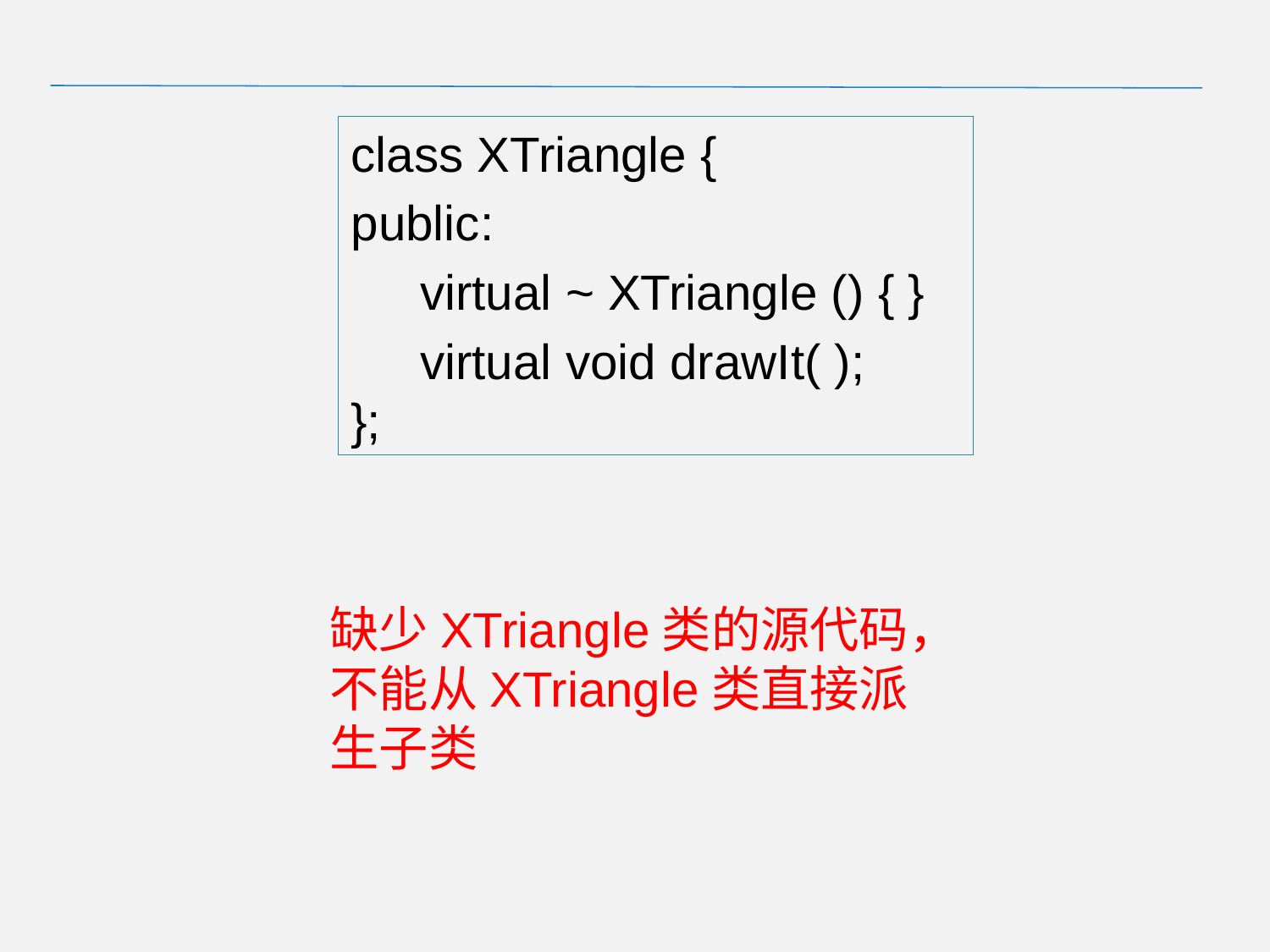

class XTriangle {
public:
     virtual ~ XTriangle () { }
     virtual void drawIt( );
};
缺少XTriangle类的源代码，不能从XTriangle类直接派生子类